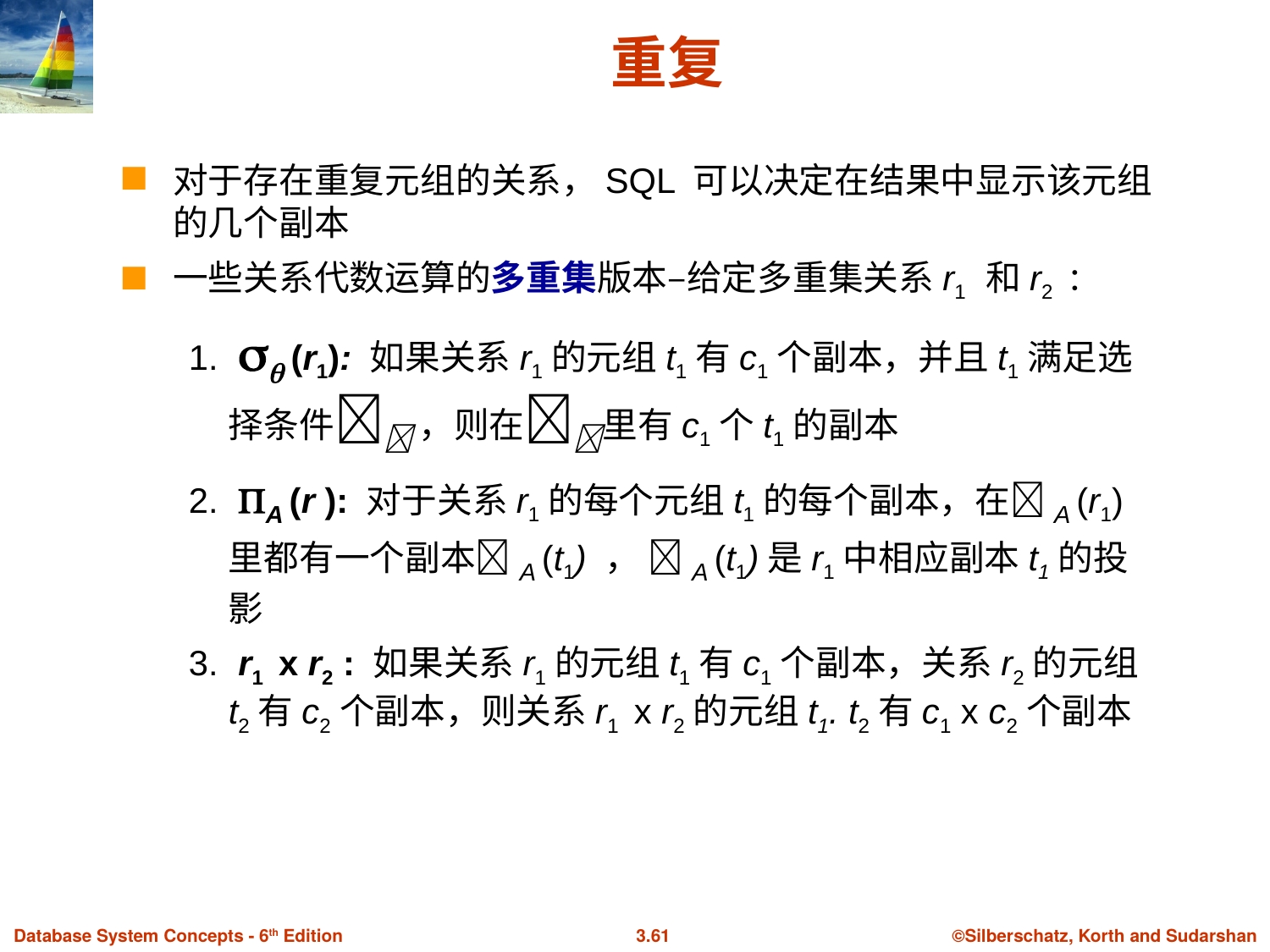

# 重复
对于存在重复元组的关系，SQL 可以决定在结果中显示该元组的几个副本
一些关系代数运算的多重集版本–给定多重集关系r1  和r2 ：
1.	 σθ (r1): 如果关系r1的元组t1有c1个副本，并且t1满足选择条件σθ ，则在σθ里有c1个t1的副本
2.	 ΠA (r ): 对于关系r1的每个元组t1的每个副本，在ΠA (r1)里都有一个副本ΠA (t1) ， ΠA (t1)是r1中相应副本t1的投影
3.	 r1  x r2 : 如果关系r1的元组t1有c1个副本，关系r2的元组t2有c2个副本，则关系r1  x r2的元组t1. t2有c1 x c2个副本